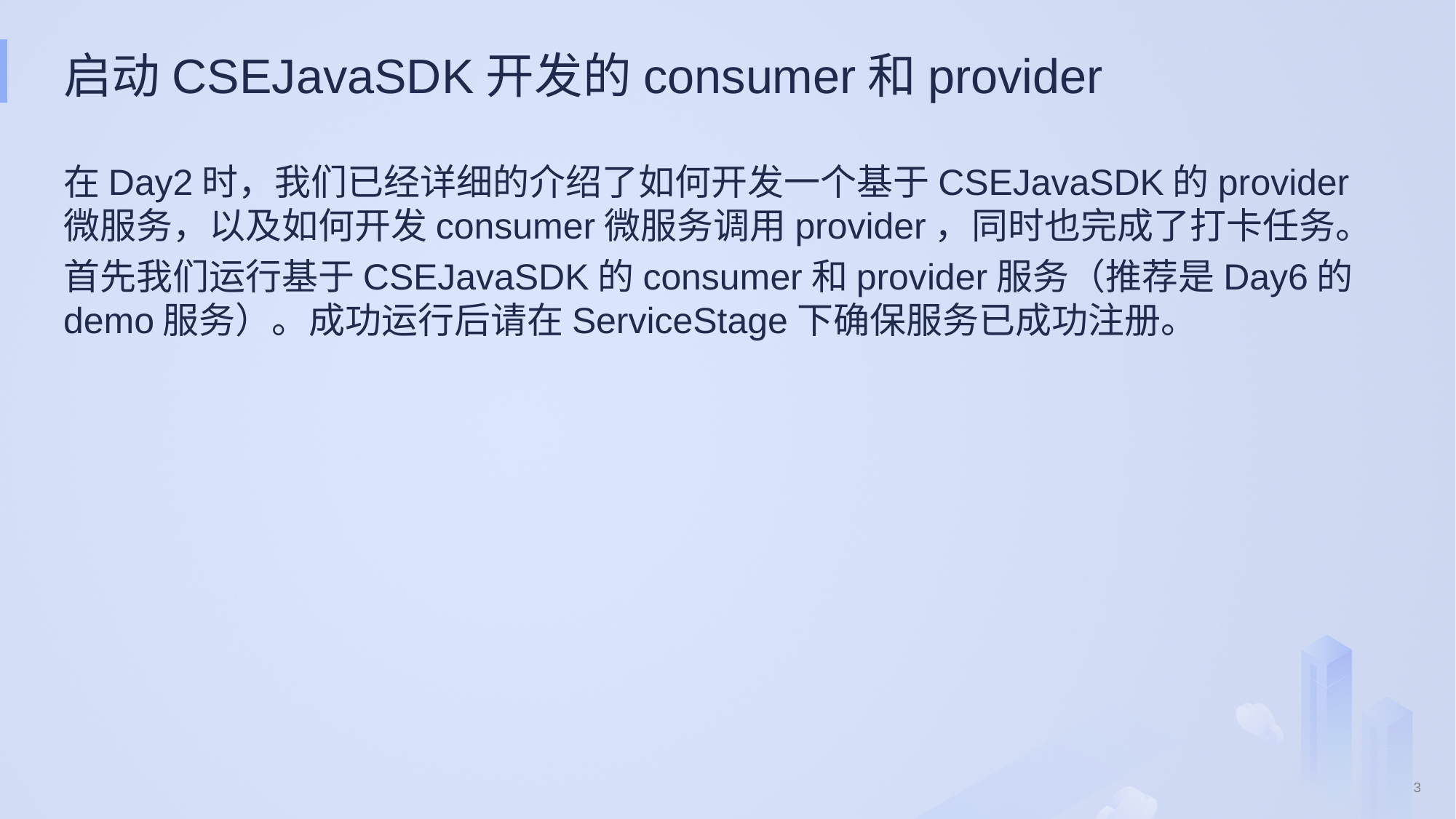

# 启动CSEJavaSDK开发的consumer和provider
在Day2时，我们已经详细的介绍了如何开发一个基于CSEJavaSDK的provider微服务，以及如何开发consumer微服务调用provider，同时也完成了打卡任务。
首先我们运行基于CSEJavaSDK的consumer和provider服务（推荐是Day6的demo服务）。成功运行后请在ServiceStage下确保服务已成功注册。